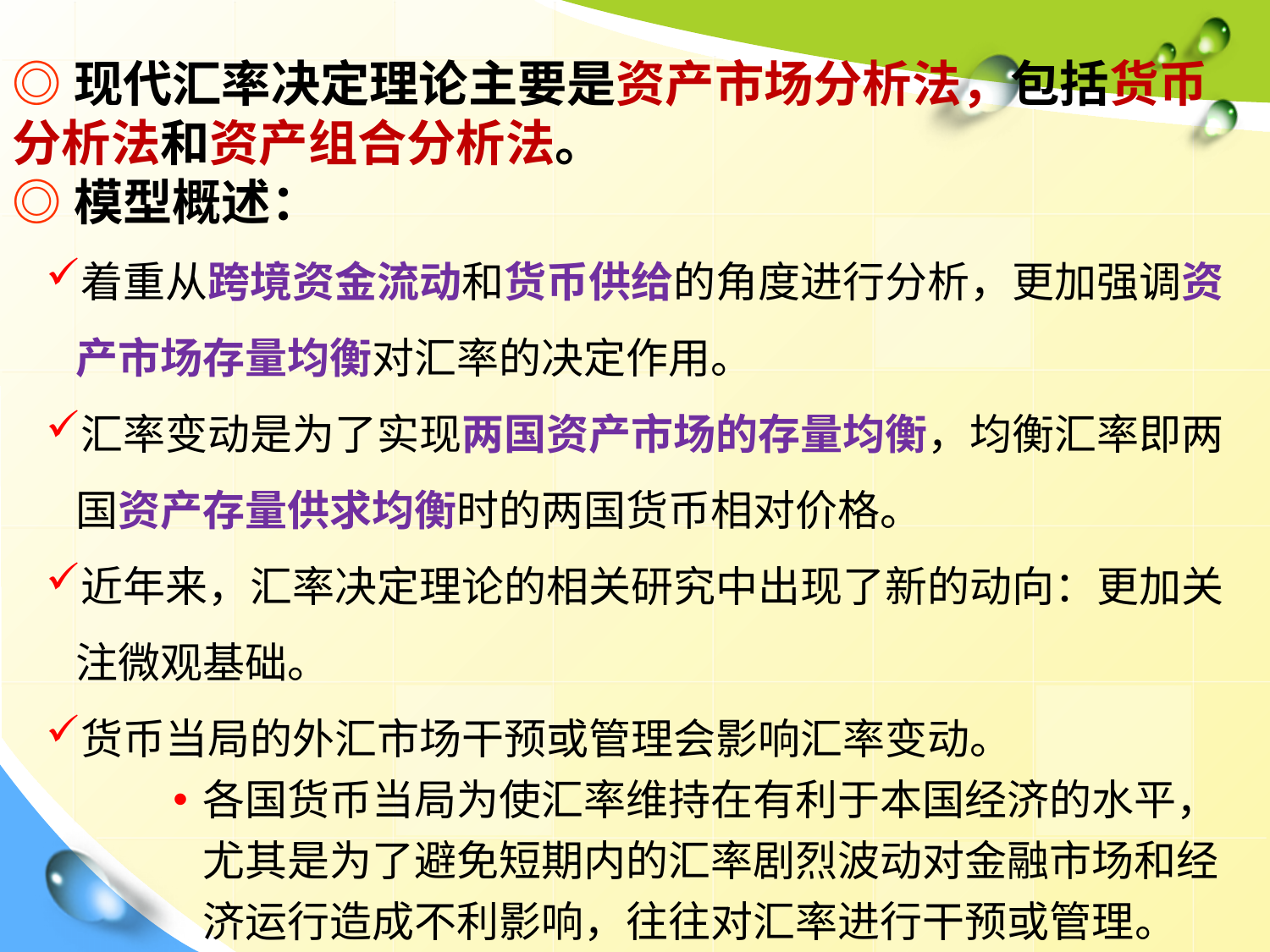

◎现代汇率决定理论主要是资产市场分析法，包括货币分析法和资产组合分析法。
◎模型概述：
着重从跨境资金流动和货币供给的角度进行分析，更加强调资产市场存量均衡对汇率的决定作用。
汇率变动是为了实现两国资产市场的存量均衡，均衡汇率即两国资产存量供求均衡时的两国货币相对价格。
近年来，汇率决定理论的相关研究中出现了新的动向：更加关注微观基础。
货币当局的外汇市场干预或管理会影响汇率变动。
各国货币当局为使汇率维持在有利于本国经济的水平，尤其是为了避免短期内的汇率剧烈波动对金融市场和经济运行造成不利影响，往往对汇率进行干预或管理。